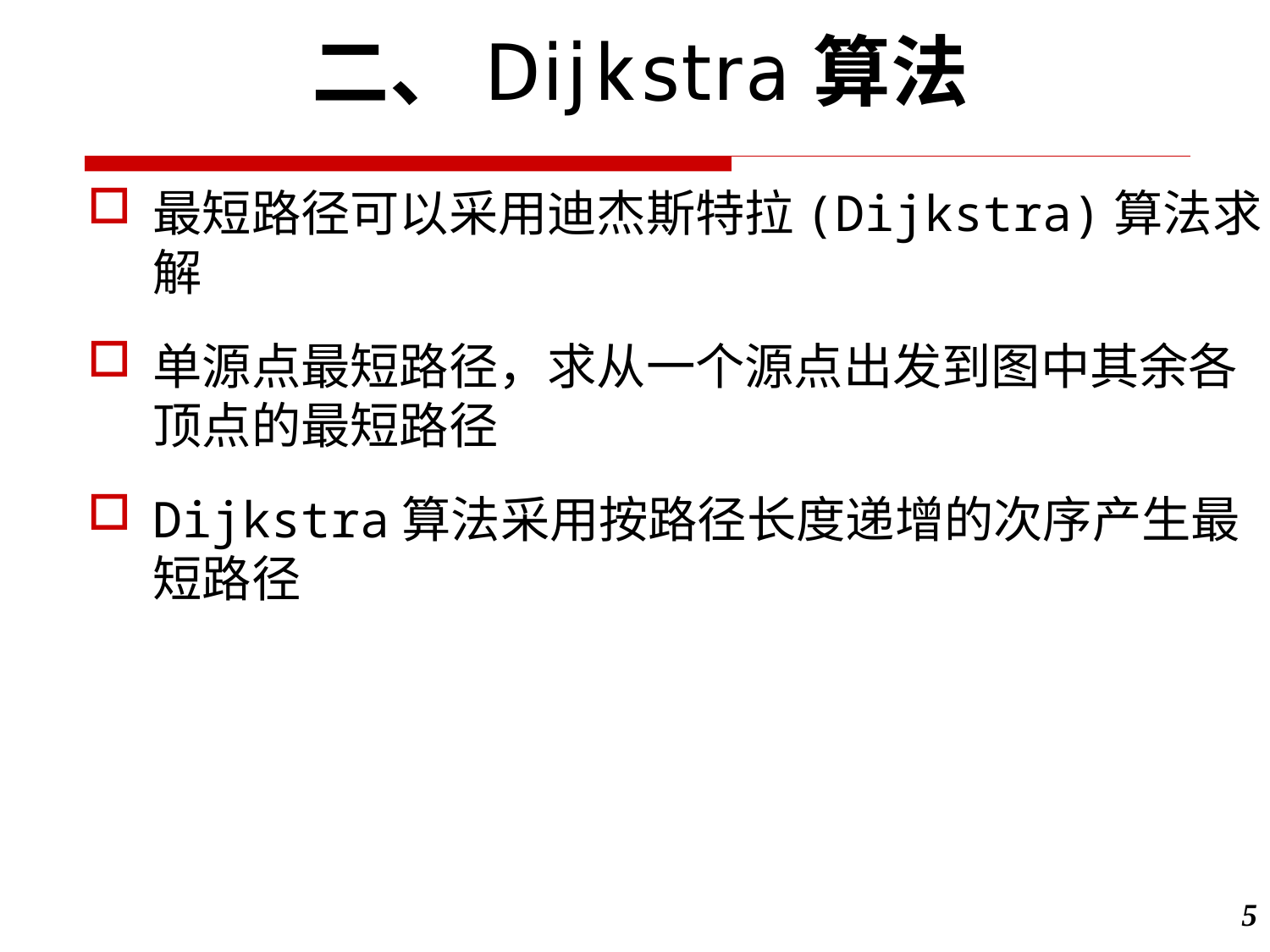

二、Dijkstra算法
最短路径可以采用迪杰斯特拉(Dijkstra)算法求解
单源点最短路径，求从一个源点出发到图中其余各顶点的最短路径
Dijkstra算法采用按路径长度递增的次序产生最短路径
5